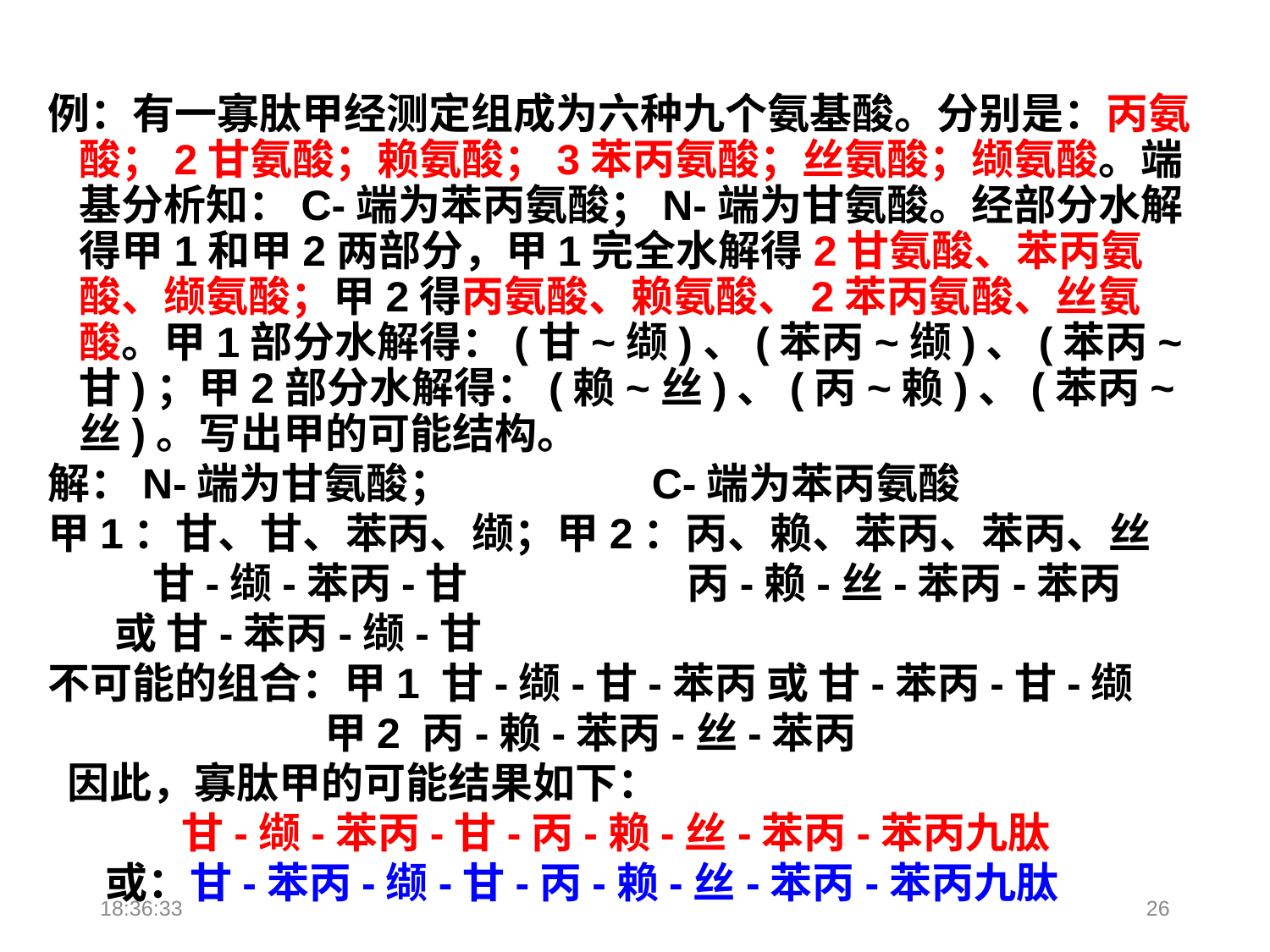

例：有一寡肽甲经测定组成为六种九个氨基酸。分别是：丙氨酸；2甘氨酸；赖氨酸；3苯丙氨酸；丝氨酸；缬氨酸。端基分析知：C-端为苯丙氨酸；N-端为甘氨酸。经部分水解得甲1和甲2两部分，甲1完全水解得2甘氨酸、苯丙氨酸、缬氨酸；甲2得丙氨酸、赖氨酸、2苯丙氨酸、丝氨酸。甲1部分水解得：(甘~缬)、(苯丙~缬)、(苯丙~甘)；甲2部分水解得：(赖~丝)、(丙~赖)、(苯丙~丝)。写出甲的可能结构。
解：N-端为甘氨酸；                    C-端为苯丙氨酸
甲1：甘、甘、苯丙、缬；甲2：丙、赖、苯丙、苯丙、丝
          甘-缬-苯丙-甘                       丙-赖-丝-苯丙-苯丙
      或 甘-苯丙-缬-甘
不可能的组合：甲1 甘-缬-甘-苯丙 或 甘-苯丙-甘-缬
                            甲2 丙-赖-苯丙-丝-苯丙
 因此，寡肽甲的可能结果如下：
             甘-缬-苯丙-甘-丙-赖-丝-苯丙-苯丙九肽
     或：甘-苯丙-缬-甘-丙-赖-丝-苯丙-苯丙九肽
18:36:33
26